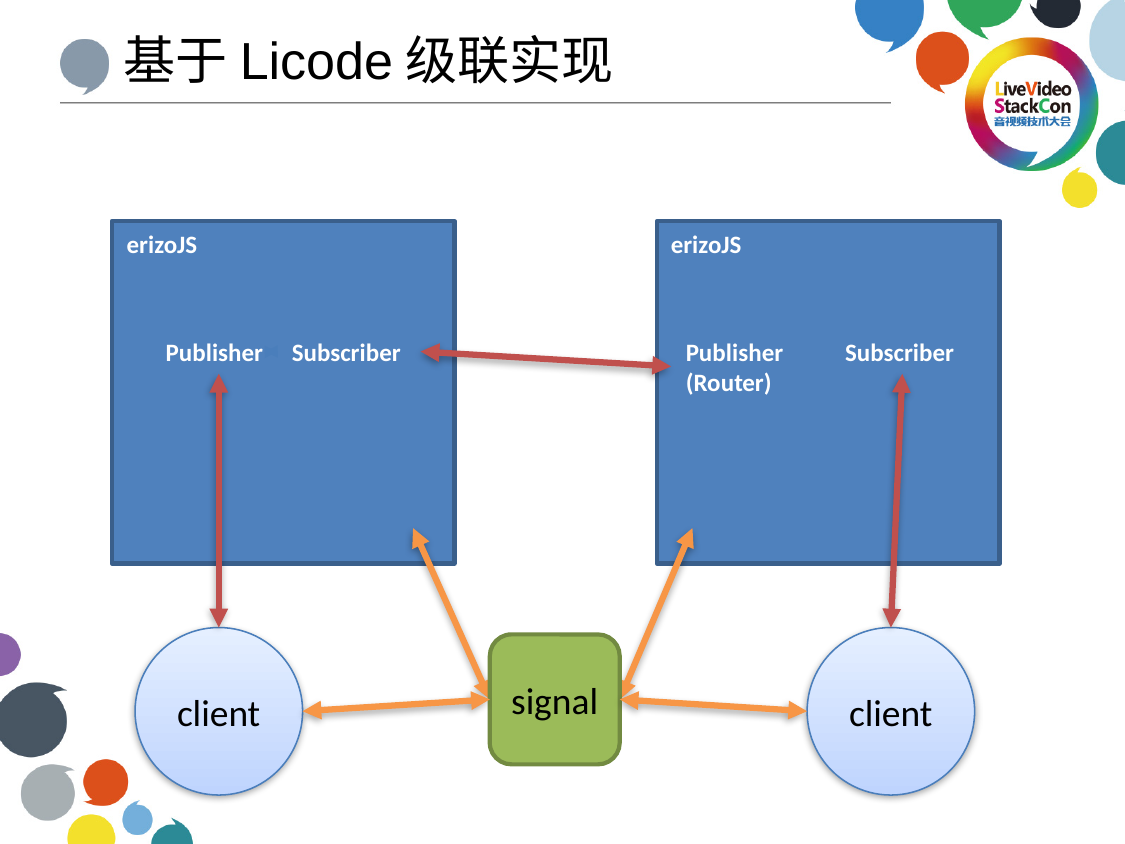

基于Licode级联实现
erizoJS
erizoJS

Subscriber
Subscriber
Publisher
Publisher
(Router)
client
client
signal